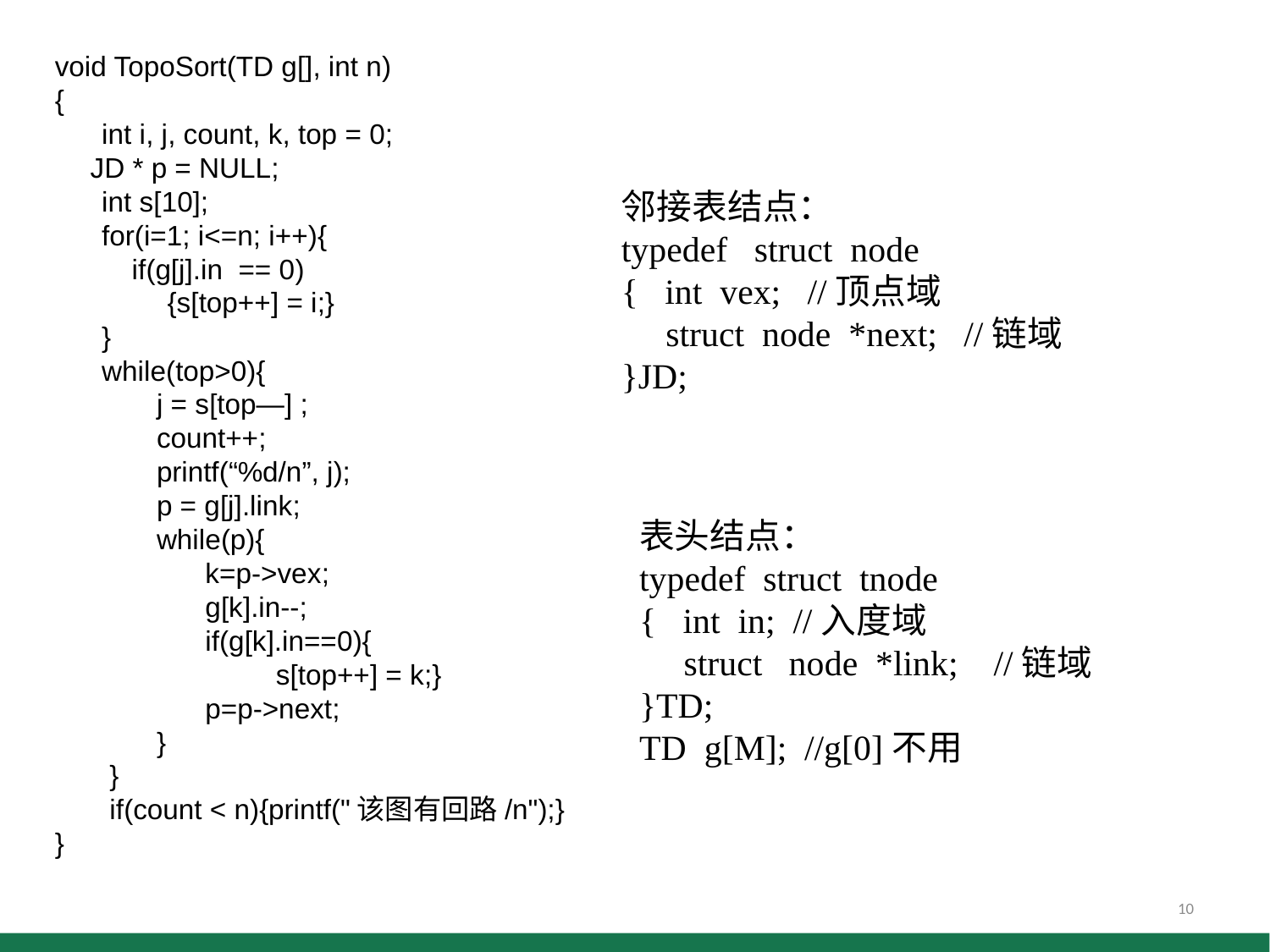

void TopoSort(TD g[], int n)
{
      int i, j, count, k, top = 0;
      JD * p = NULL;
      int s[10];
      for(i=1; i<=n; i++){
             if(g[j].in  == 0)
                   {s[top++] = i;}
      }
      while(top>0){
             j = s[top—] ;
             count++;
             printf(“%d/n”, j);
             p = g[j].link;
             while(p){
	   k=p->vex;
         	   g[k].in--;
         	   if(g[k].in==0){
	            s[top++] = k;}
        	   p=p->next;
             }
       }
       if(count < n){printf("该图有回路/n");}
}

邻接表结点：
typedef   struct  node
{   int  vex;   //顶点域
     struct  node  *next;   //链域
}JD;
表头结点：
typedef  struct  tnode
{   int  in;  //入度域
     struct   node  *link;    //链域
}TD;
TD  g[M];  //g[0]不用
10